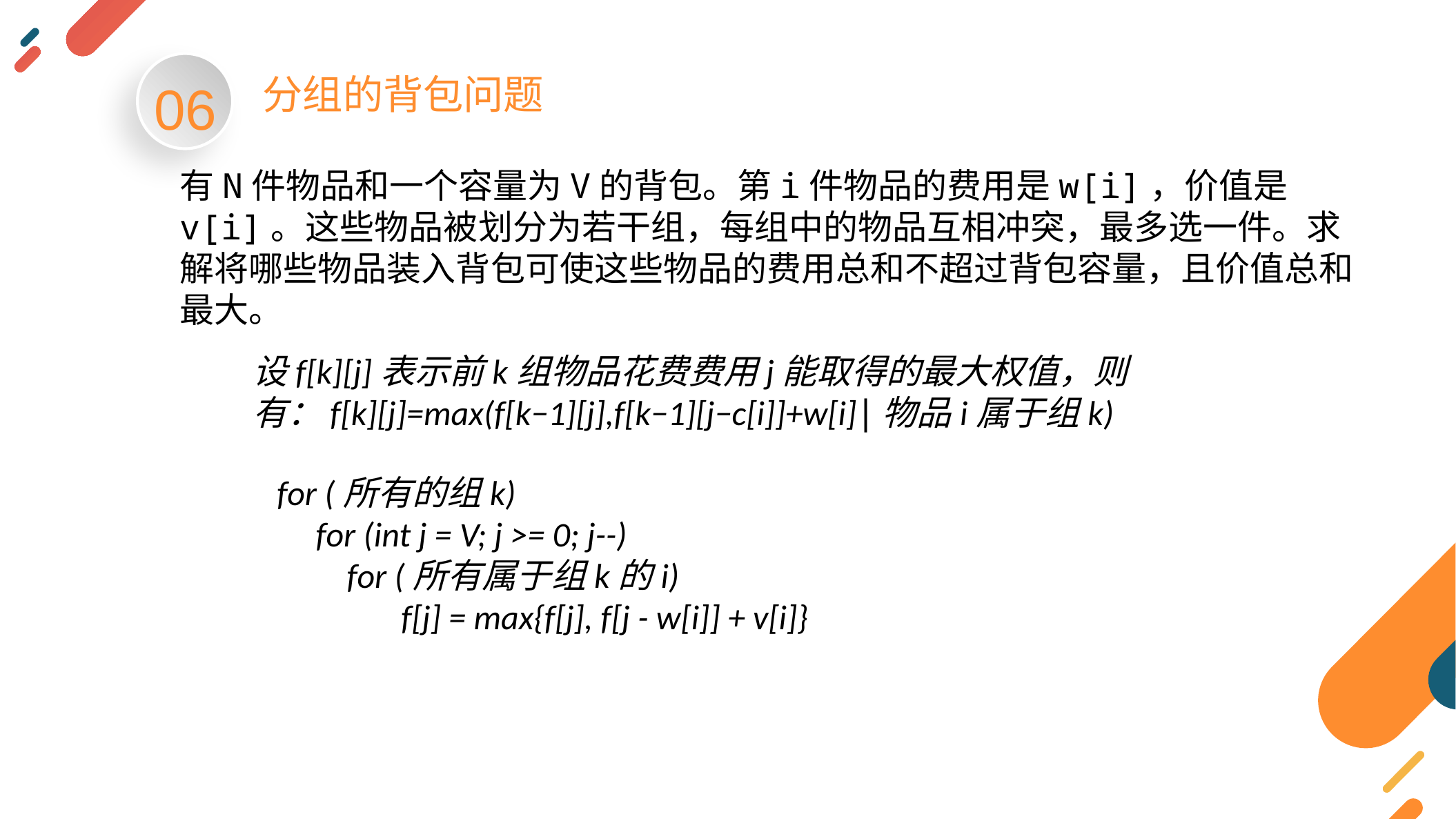

06
分组的背包问题
有N件物品和一个容量为V的背包。第i件物品的费用是w[i]，价值是v[i]。这些物品被划分为若干组，每组中的物品互相冲突，最多选一件。求解将哪些物品装入背包可使这些物品的费用总和不超过背包容量，且价值总和最大。
设f[k][j]表示前k组物品花费费用j能取得的最大权值，则有：f[k][j]=max(f[k−1][j],f[k−1][j−c[i]]+w[i]∣物品i属于组k)
for (所有的组k)
     for (int j = V; j >= 0; j--)
         for (所有属于组k的i)
                f[j] = max{f[j], f[j - w[i]] + v[i]}